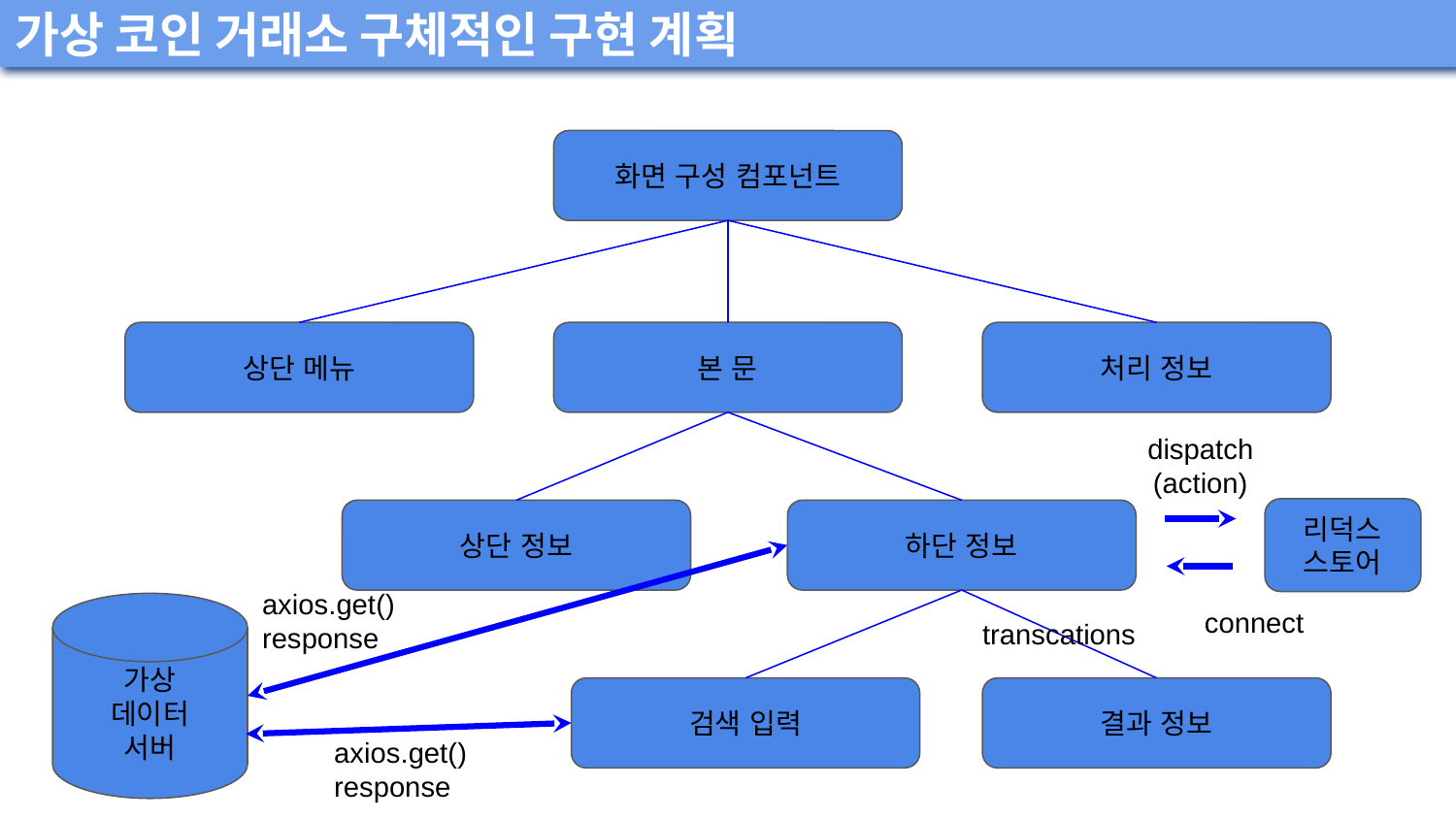

가상 코인 거래소 구체적인 구현 계획
화면 구성 컴포넌트
상단 메뉴
본 문
처리 정보
dispatch
(action)
리덕스
스토어
상단 정보
하단 정보
axios.get()
response
connect
가상
데이터
서버
transcations
검색 입력
결과 정보
axios.get()
response